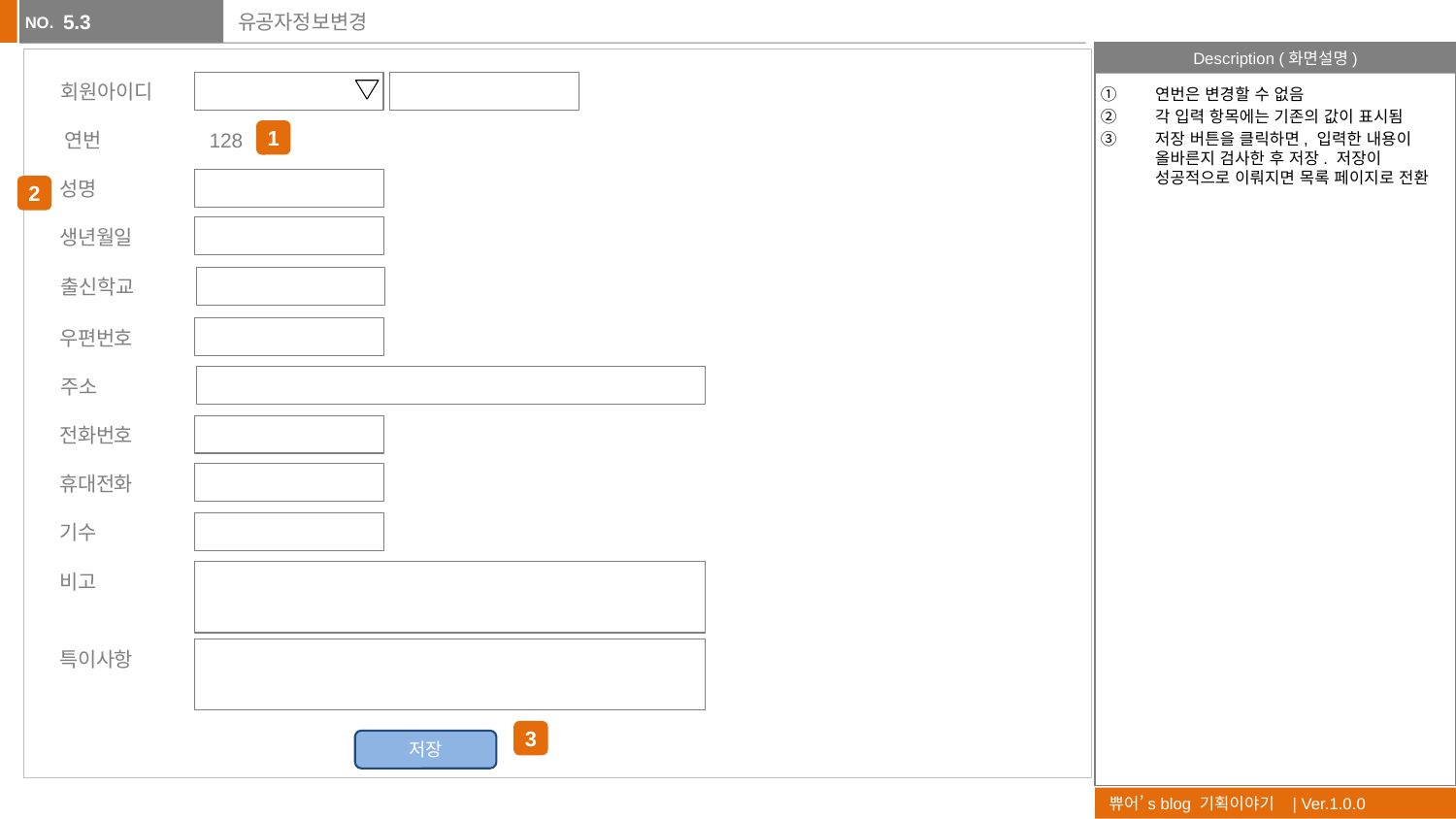

5.3
# 유공자정보변경

회원아이디

연번은 변경할 수 없음
각 입력 항목에는 기존의 값이 표시됨
저장 버튼을 클릭하면, 입력한 내용이 올바른지 검사한 후 저장. 저장이 성공적으로 이뤄지면 목록 페이지로 전환

연번
128
1

성명
2

생년월일

출신학교

우편번호

주소

전화번호

휴대전화

기수

비고

특이사항
공지사항
3
저장